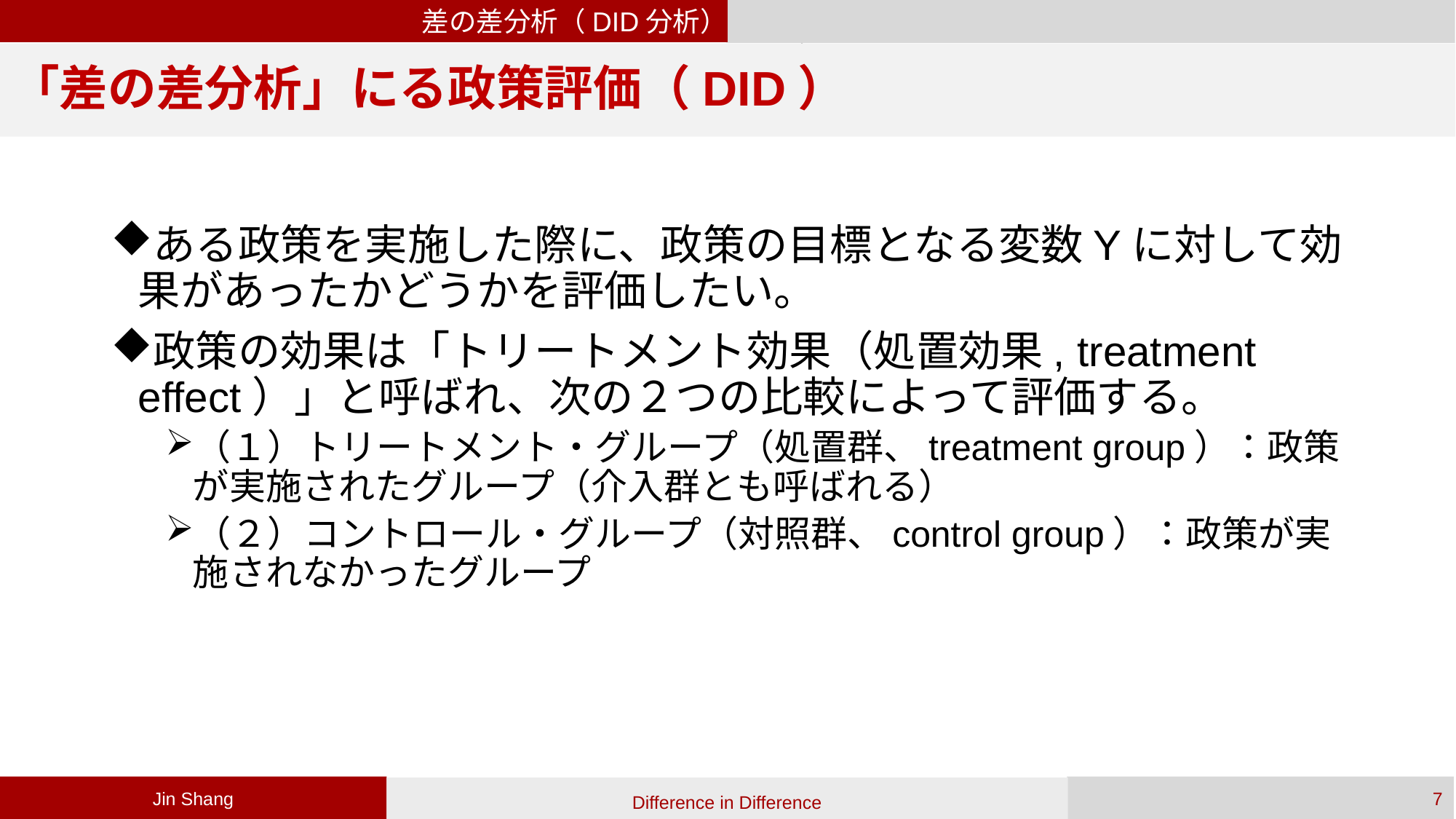

差の差分析（DID分析）
The response of crude oil-importers and oil–exporters macroeconomic aggregates to crude oil price shocks
# 「差の差分析」にる政策評価（DID）
ある政策を実施した際に、政策の目標となる変数Yに対して効果があったかどうかを評価したい。
政策の効果は「トリートメント効果（処置効果, treatment effect）」と呼ばれ、次の２つの比較によって評価する。
（１）トリートメント・グループ（処置群、treatment group）：政策が実施されたグループ（介入群とも呼ばれる）
（２）コントロール・グループ（対照群、control group）：政策が実施されなかったグループ
Jin Shang
7
Difference in Difference